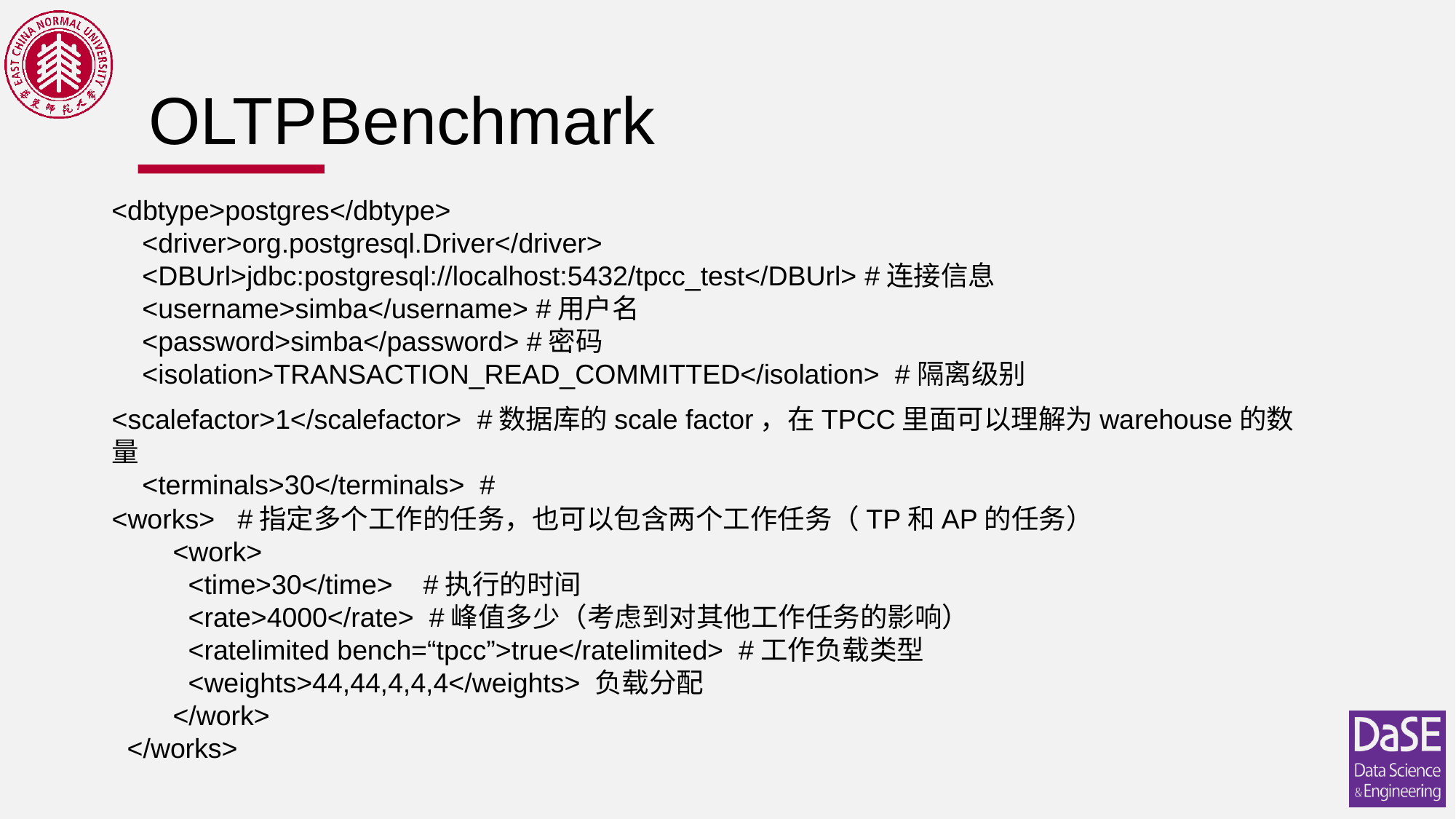

# OLTPBenchmark
<dbtype>postgres</dbtype>
    <driver>org.postgresql.Driver</driver>
    <DBUrl>jdbc:postgresql://localhost:5432/tpcc_test</DBUrl> #连接信息
    <username>simba</username> #用户名
    <password>simba</password> #密码
    <isolation>TRANSACTION_READ_COMMITTED</isolation>  #隔离级别
<scalefactor>1</scalefactor>  #数据库的scale factor，在TPCC里面可以理解为warehouse的数量
    <terminals>30</terminals>  #
<works>   #指定多个工作的任务，也可以包含两个工作任务（TP和AP的任务）
        <work>
          <time>30</time>    #执行的时间
          <rate>4000</rate>  #峰值多少（考虑到对其他工作任务的影响）
          <ratelimited bench=“tpcc”>true</ratelimited>  #工作负载类型
          <weights>44,44,4,4,4</weights> 负载分配
        </work>
  </works>